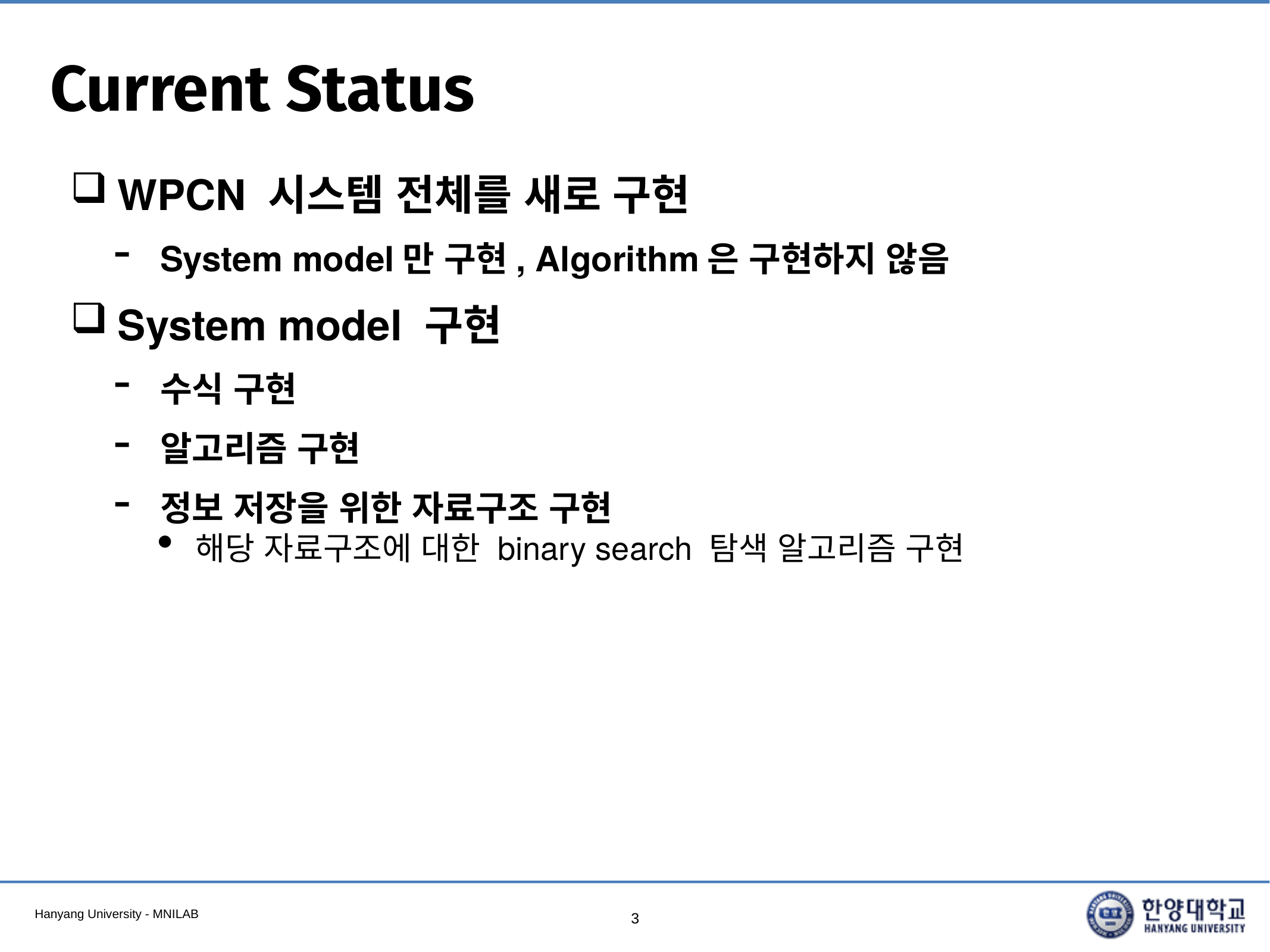

# Current Status
WPCN 시스템 전체를 새로 구현
System model만 구현, Algorithm은 구현하지 않음
System model 구현
수식 구현
알고리즘 구현
정보 저장을 위한 자료구조 구현
해당 자료구조에 대한 binary search 탐색 알고리즘 구현
3